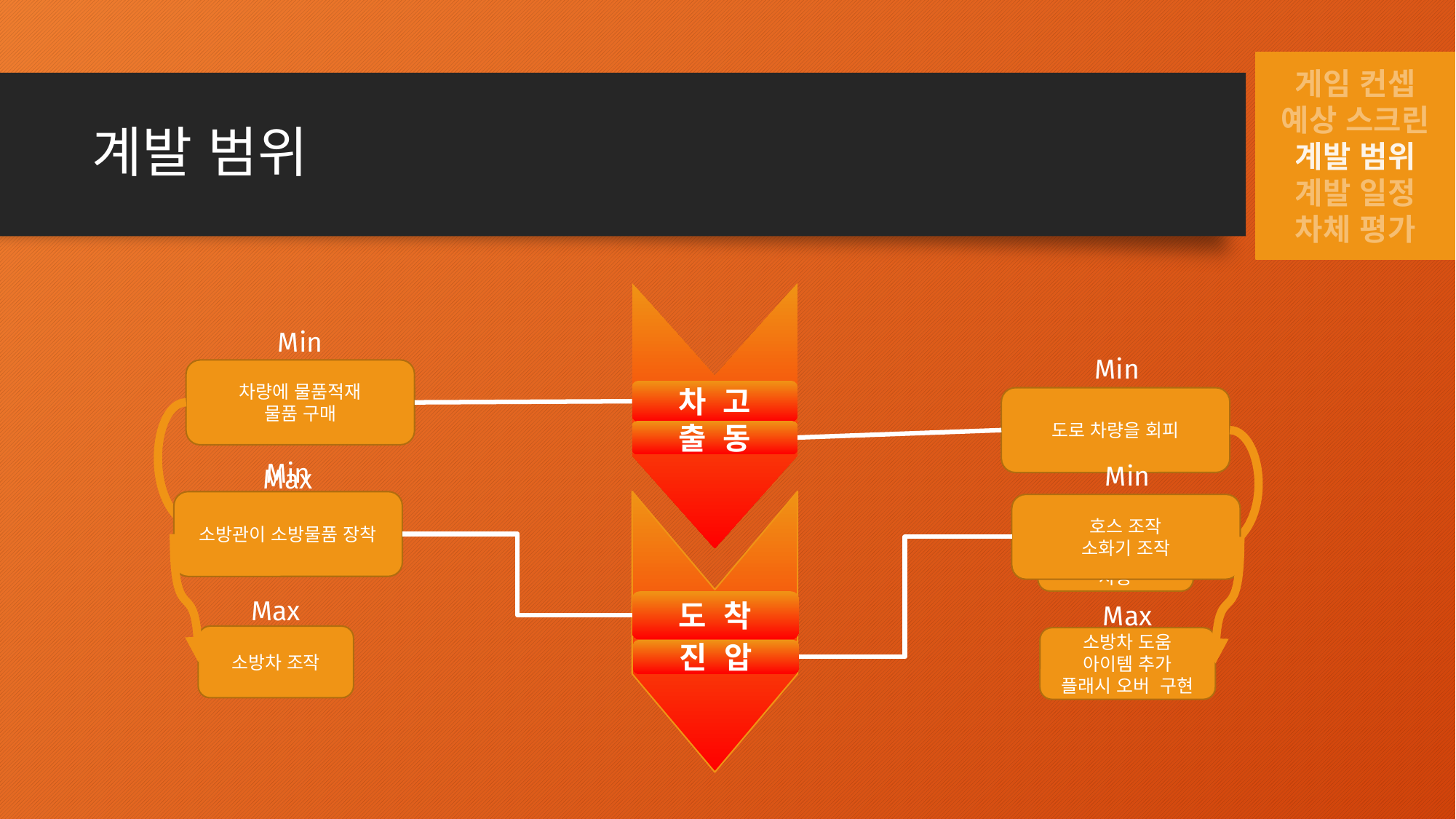

게임 컨셉
예상 스크린
계발 범위
계발 일정
차체 평가
# 계발 범위

차  고
출  동
도  착
진  압

Min
차량에 물품적재
물품 구매
Max
차량 구매
Min
도로 차량을 회피
Max
완료시간에 따른 다음 스테이지 차등
Min
소방관이 소방물품 장착
Max
소방차 조작
Min
호스 조작
소화기 조작
Max
소방차 도움
아이템 추가
플래시 오버  구현